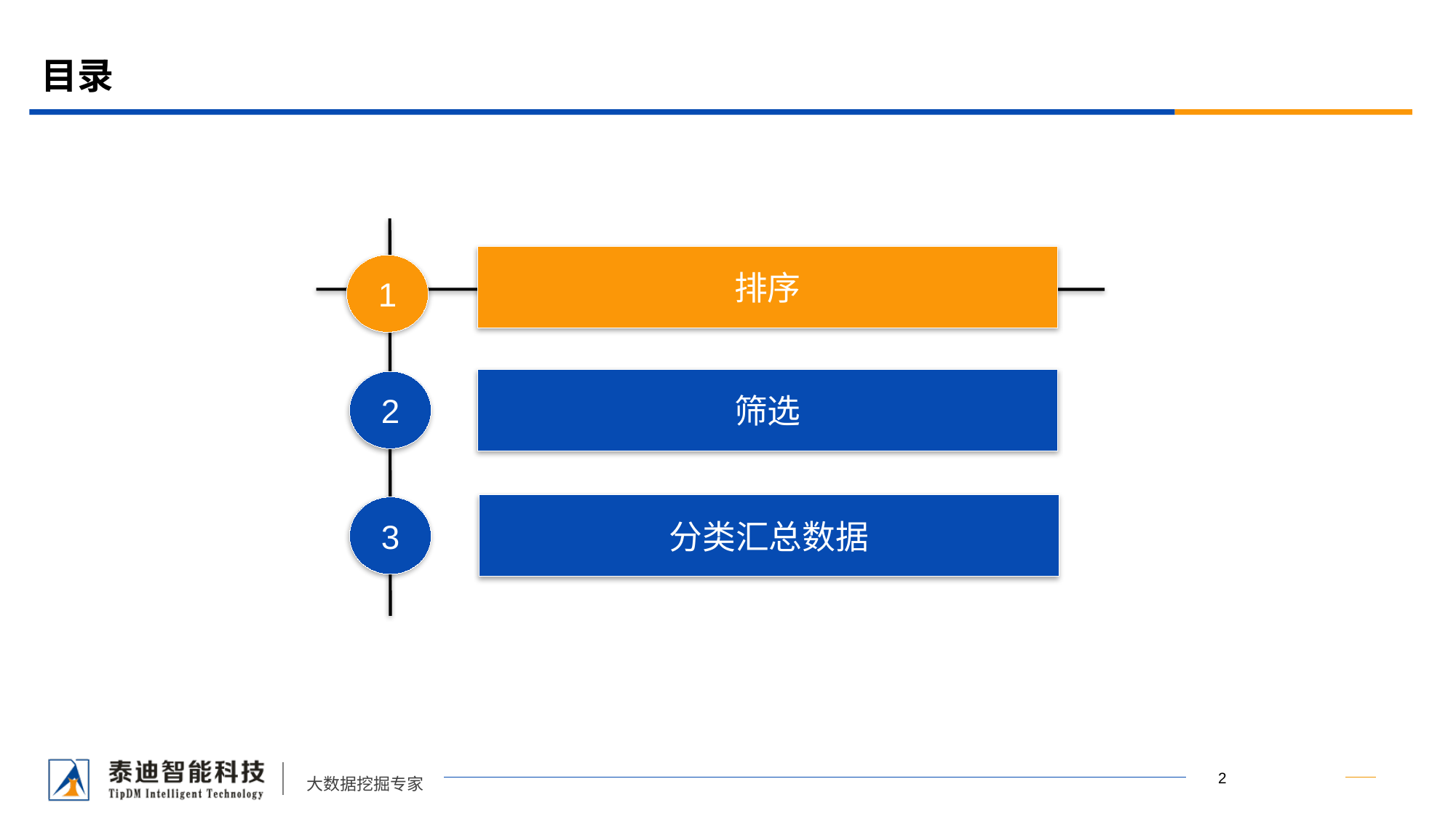

# 目录
排序
1

筛选
2
分类汇总数据
3